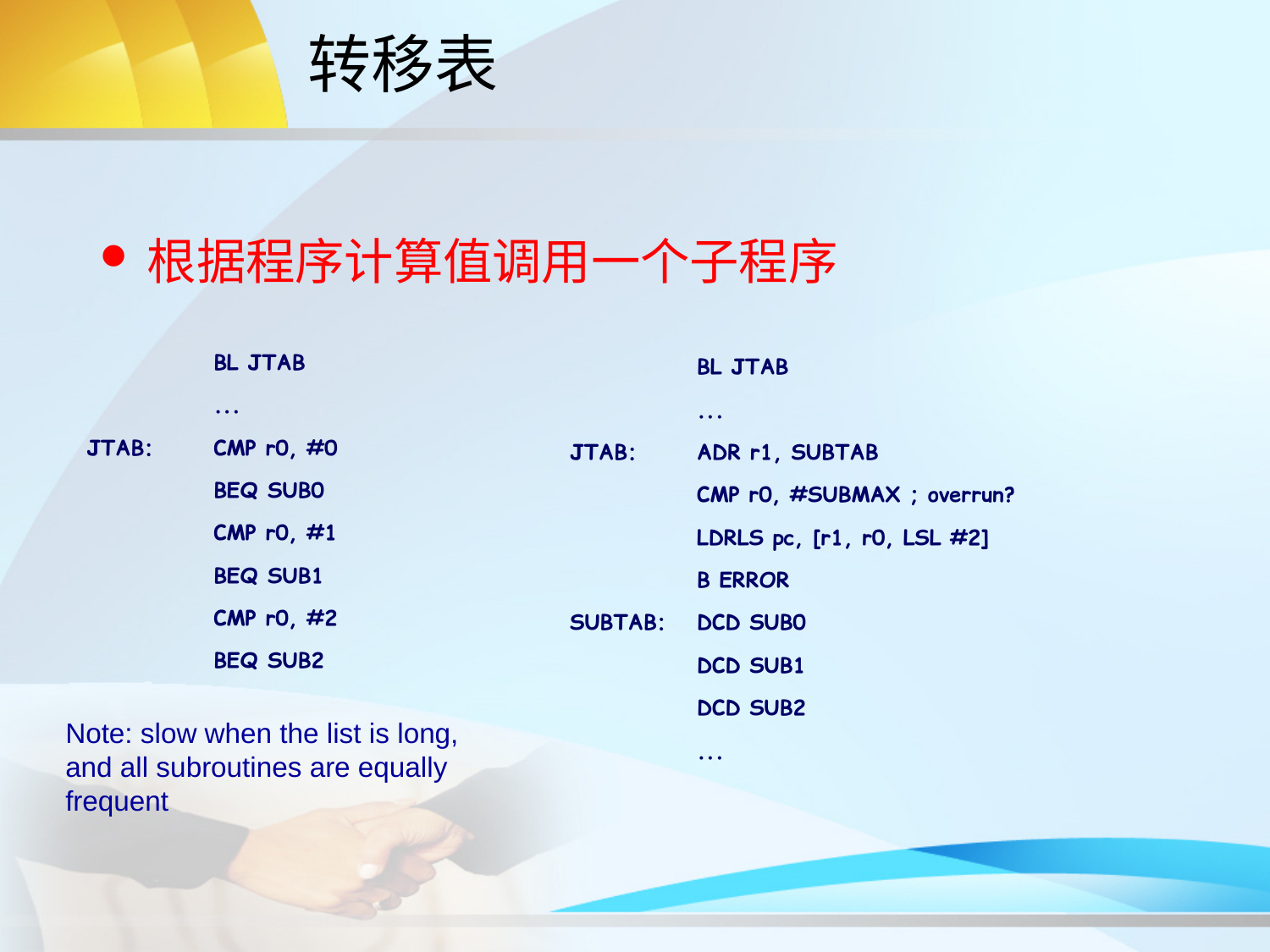

# 转移表
根据程序计算值调用一个子程序

	BL JTAB
	...
JTAB:	CMP r0, #0
	BEQ SUB0
	CMP r0, #1
	BEQ SUB1
	CMP r0, #2
	BEQ SUB2
	BL JTAB
	...
JTAB:	ADR r1, SUBTAB
	CMP r0, #SUBMAX ; overrun?
	LDRLS pc, [r1, r0, LSL #2]
	B ERROR
SUBTAB:	DCD SUB0
	DCD SUB1
	DCD SUB2
	...
Note: slow when the list is long, and all subroutines are equally frequent